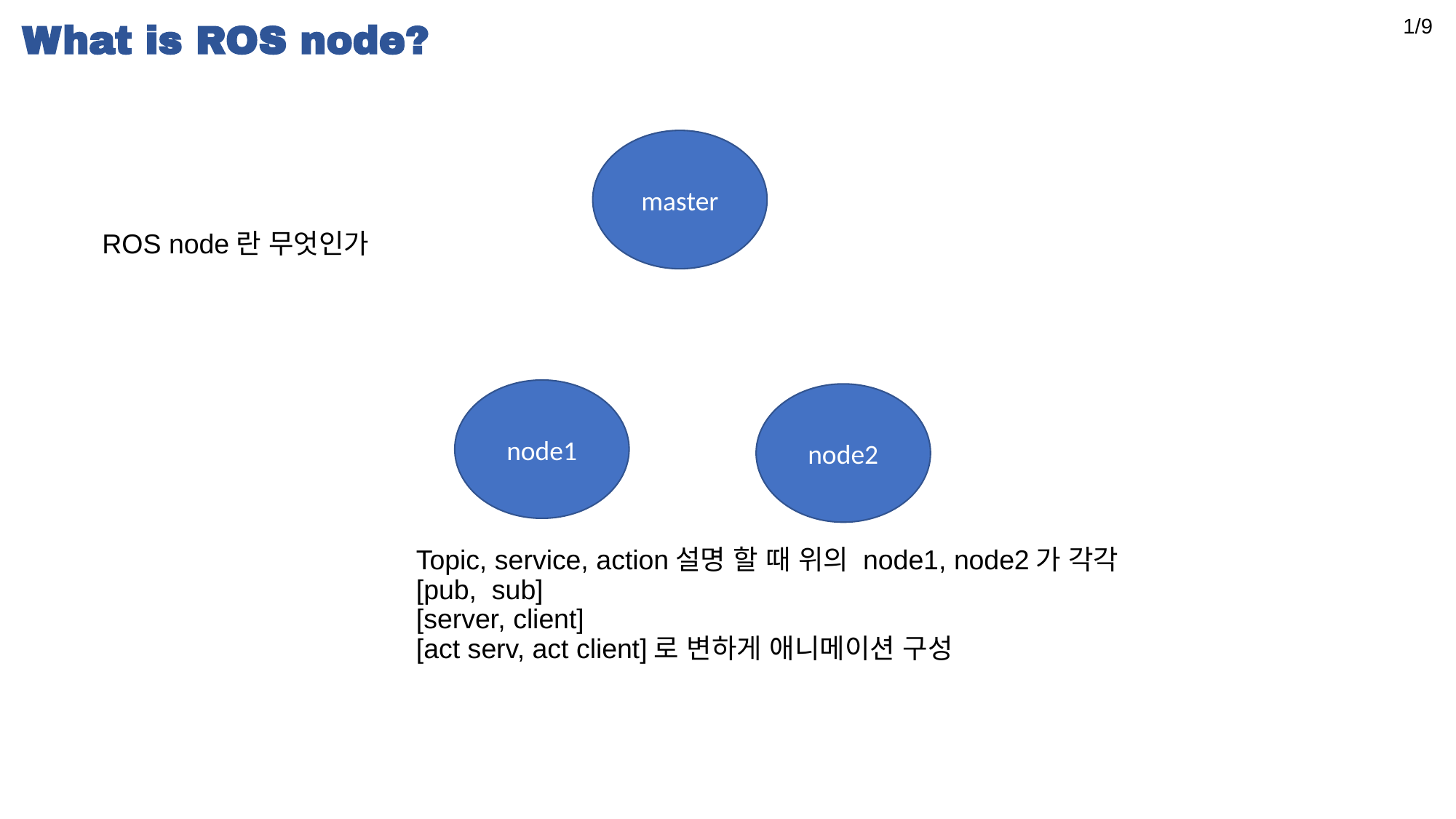

1/9
What is ROS node?
master
ROS node란 무엇인가

node1
node2
Topic, service, action설명 할 때 위의 node1, node2가 각각
[pub,  sub]
[server, client]
[act serv, act client]로 변하게 애니메이션 구성

Why we have used Fully-Connected-Net?, And why use Fully-Convolution-Net?